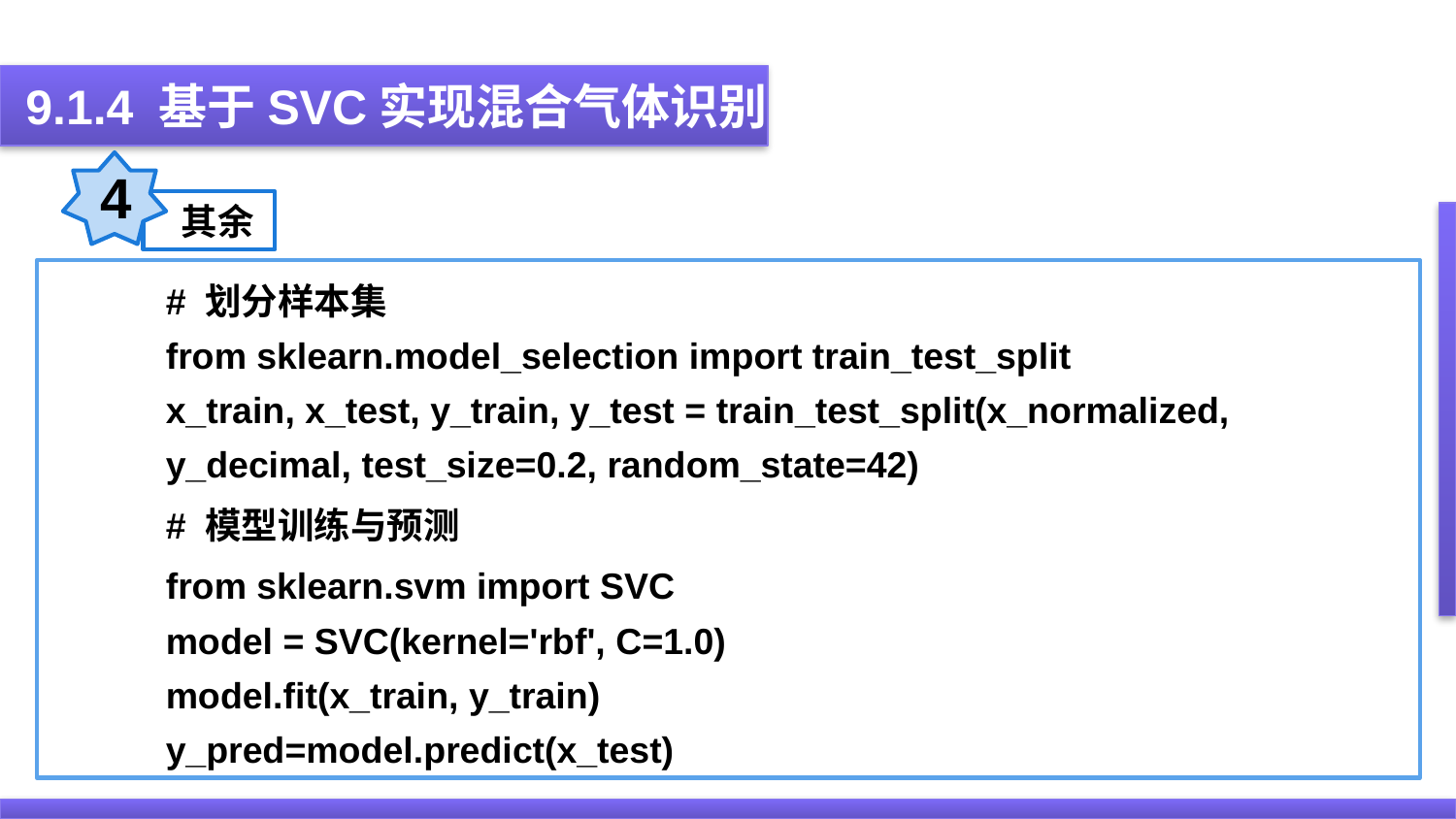

9.1.4 基于SVC实现混合气体识别
4
 其余
# 划分样本集
from sklearn.model_selection import train_test_split
x_train, x_test, y_train, y_test = train_test_split(x_normalized, y_decimal, test_size=0.2, random_state=42)
# 模型训练与预测
from sklearn.svm import SVC
model = SVC(kernel='rbf', C=1.0)
model.fit(x_train, y_train)
y_pred=model.predict(x_test)